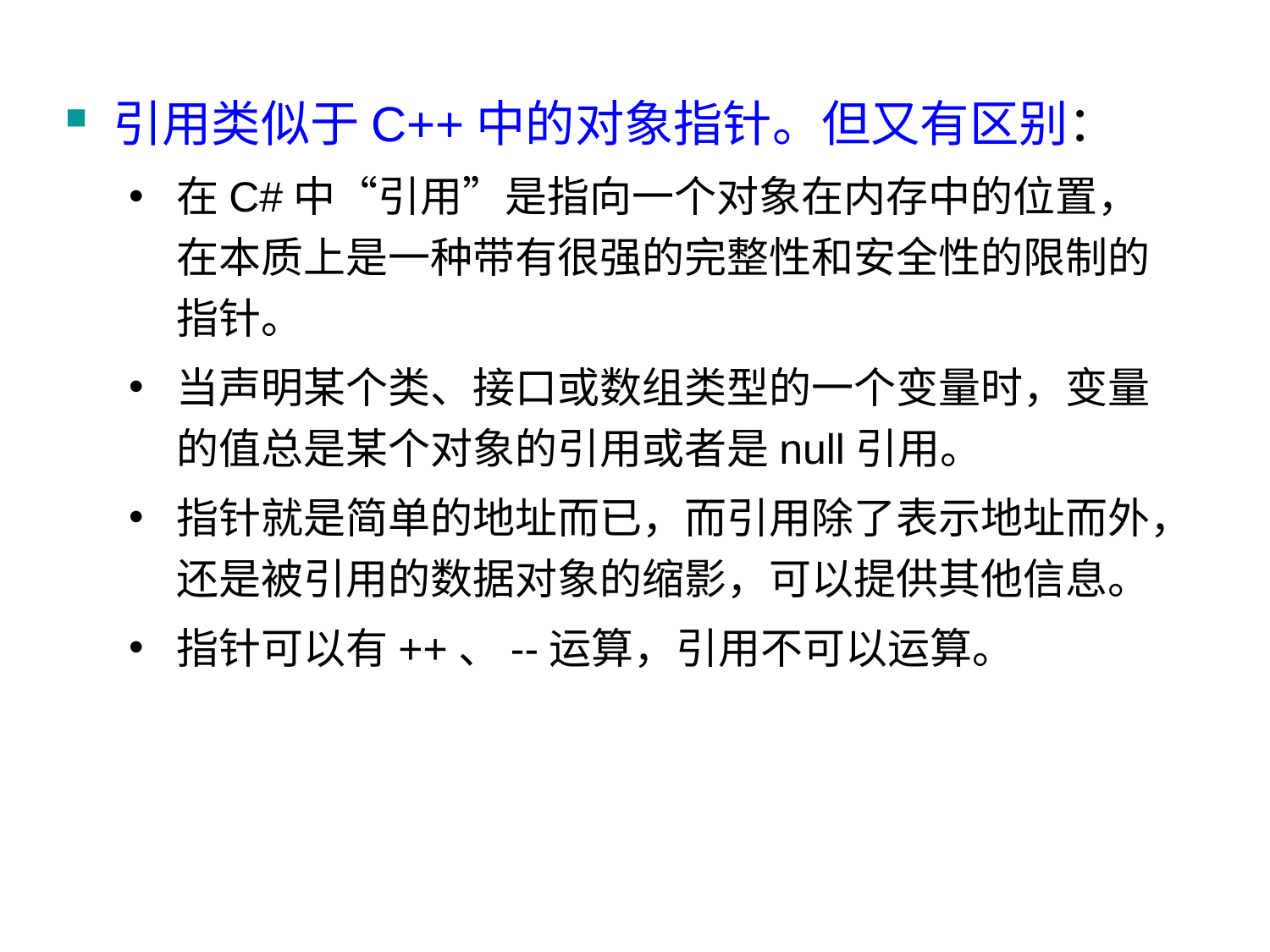

引用类似于C++中的对象指针。但又有区别：
在C#中“引用”是指向一个对象在内存中的位置，在本质上是一种带有很强的完整性和安全性的限制的指针。
当声明某个类、接口或数组类型的一个变量时，变量的值总是某个对象的引用或者是null引用。
指针就是简单的地址而已，而引用除了表示地址而外，还是被引用的数据对象的缩影，可以提供其他信息。
指针可以有++、--运算，引用不可以运算。